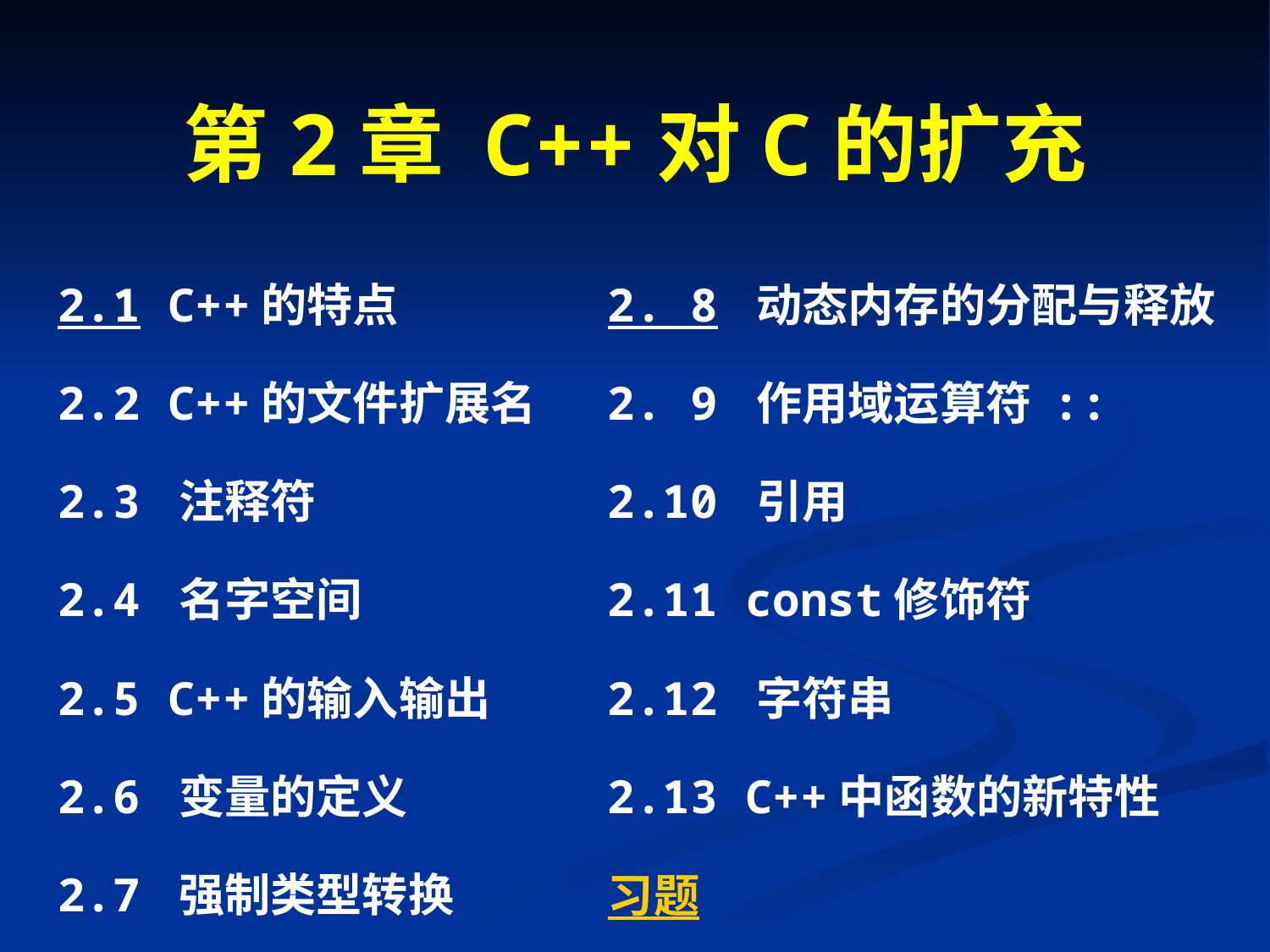

第2章 C++对C的扩充
2.1 C++的特点
2.2 C++的文件扩展名
2.3 注释符
2.4 名字空间
2.5 C++的输入输出
2.6 变量的定义
2.7 强制类型转换
2. 8 动态内存的分配与释放
2. 9 作用域运算符 ::
2.10 引用
2.11 const修饰符
2.12 字符串
2.13 C++中函数的新特性
习题